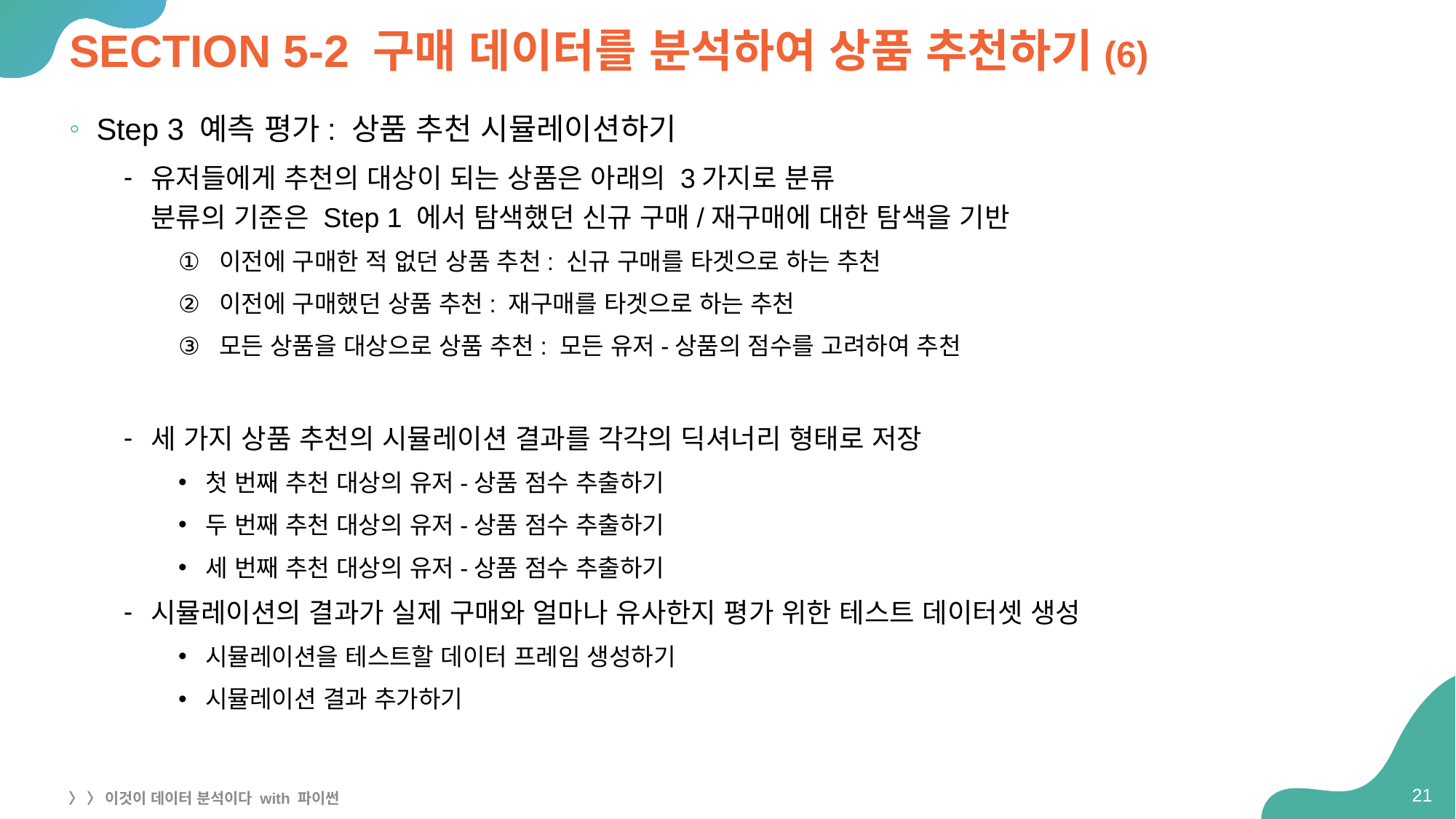

# SECTION 5-2 구매 데이터를 분석하여 상품 추천하기(6)
Step 3 예측 평가: 상품 추천 시뮬레이션하기
유저들에게 추천의 대상이 되는 상품은 아래의 3가지로 분류
분류의 기준은 Step 1 에서 탐색했던 신규 구매/재구매에 대한 탐색을 기반
이전에 구매한 적 없던 상품 추천: 신규 구매를 타겟으로 하는 추천
이전에 구매했던 상품 추천: 재구매를 타겟으로 하는 추천
모든 상품을 대상으로 상품 추천: 모든 유저-상품의 점수를 고려하여 추천

세 가지 상품 추천의 시뮬레이션 결과를 각각의 딕셔너리 형태로 저장
첫 번째 추천 대상의 유저-상품 점수 추출하기
두 번째 추천 대상의 유저-상품 점수 추출하기
세 번째 추천 대상의 유저-상품 점수 추출하기
시뮬레이션의 결과가 실제 구매와 얼마나 유사한지 평가 위한 테스트 데이터셋 생성
시뮬레이션을 테스트할 데이터 프레임 생성하기
시뮬레이션 결과 추가하기
21
〉 〉 이것이 데이터 분석이다 with 파이썬